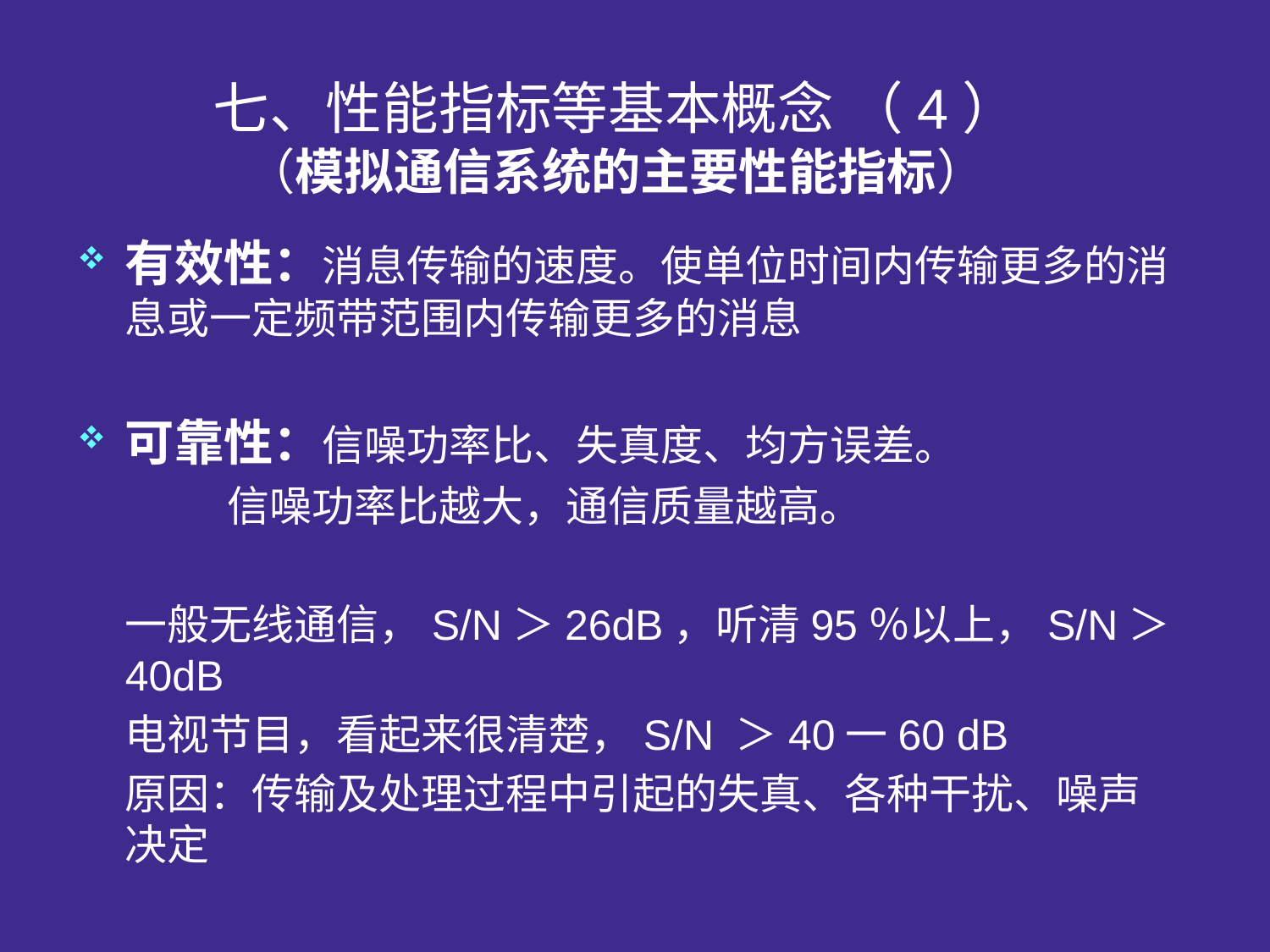

# 七、性能指标等基本概念 （4） （模拟通信系统的主要性能指标）
有效性：消息传输的速度。使单位时间内传输更多的消息或一定频带范围内传输更多的消息

可靠性：信噪功率比、失真度、均方误差。
        信噪功率比越大，通信质量越高。

	一般无线通信，S/N＞26dB，听清95％以上，S/N＞40dB
	电视节目，看起来很清楚，S/N ＞40一60 dB
	原因：传输及处理过程中引起的失真、各种干扰、噪声决定